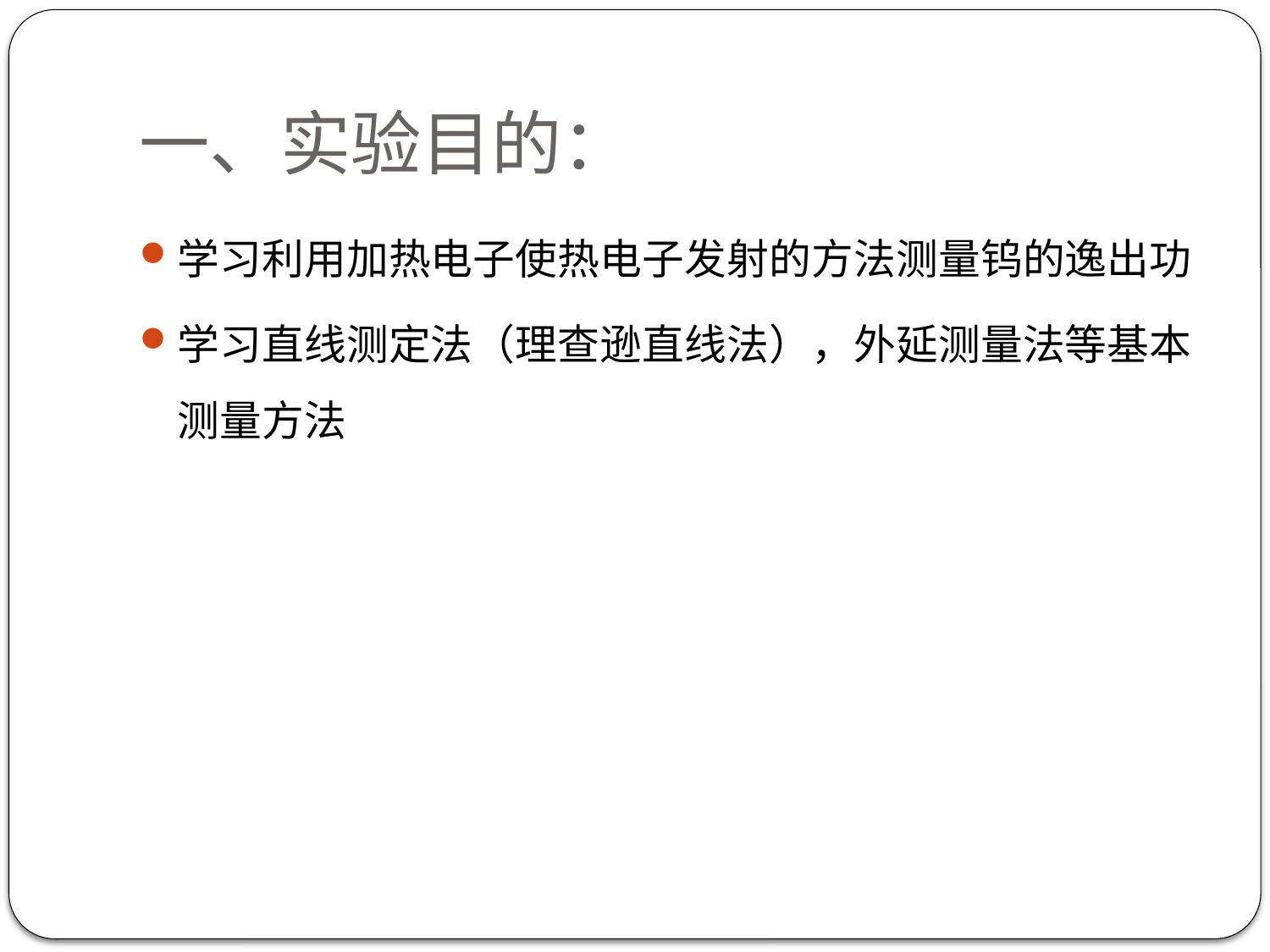

# 一、实验目的：
学习利用加热电子使热电子发射的方法测量钨的逸出功
学习直线测定法（理查逊直线法），外延测量法等基本测量方法